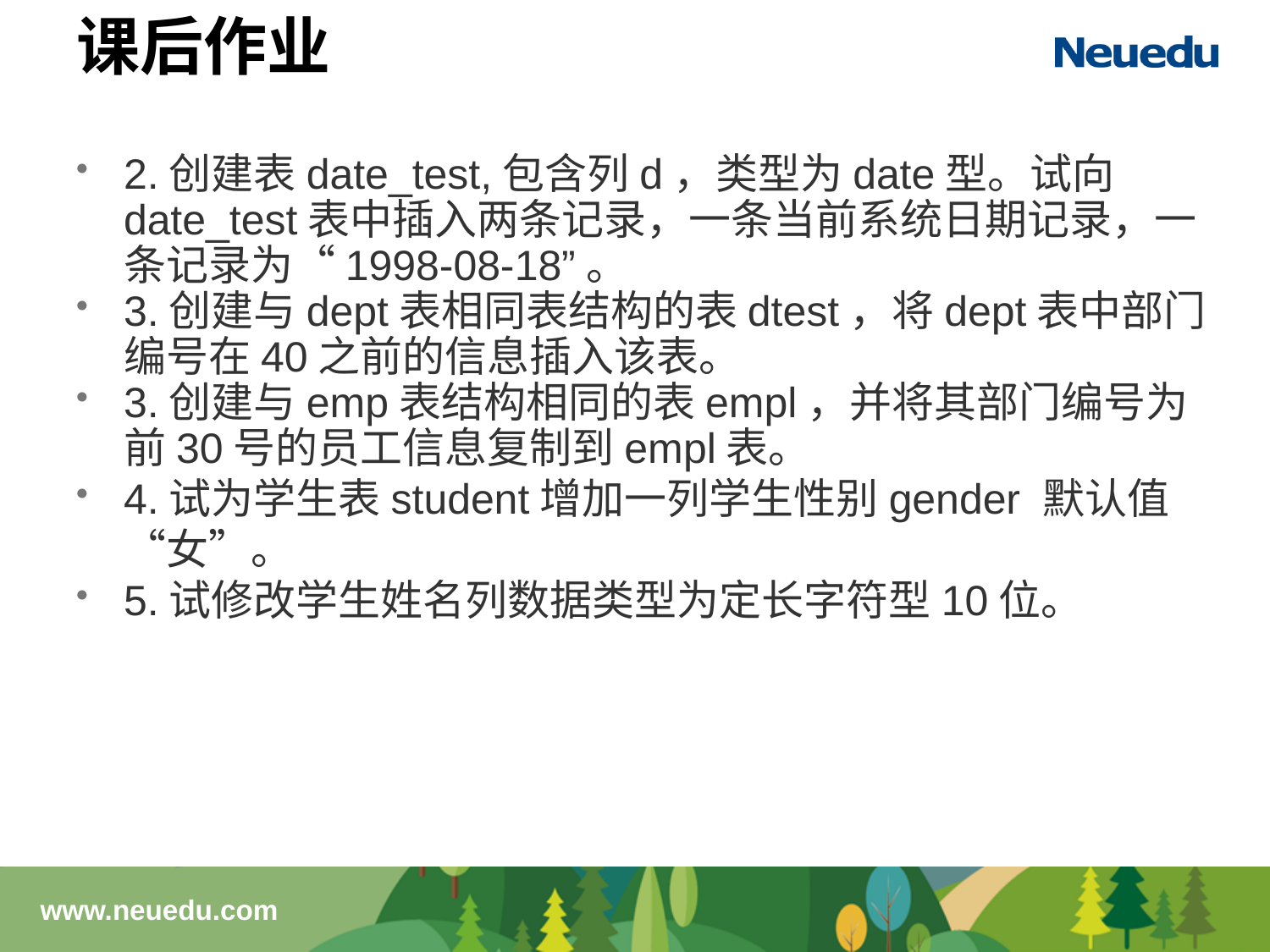

# 课后作业
2.创建表date_test,包含列d，类型为date型。试向date_test表中插入两条记录，一条当前系统日期记录，一条记录为“1998-08-18”。
3.创建与dept表相同表结构的表dtest，将dept表中部门编号在40之前的信息插入该表。
3.创建与emp表结构相同的表empl，并将其部门编号为前30号的员工信息复制到empl表。
4.试为学生表student增加一列学生性别gender 默认值 “女”。
5.试修改学生姓名列数据类型为定长字符型10位。